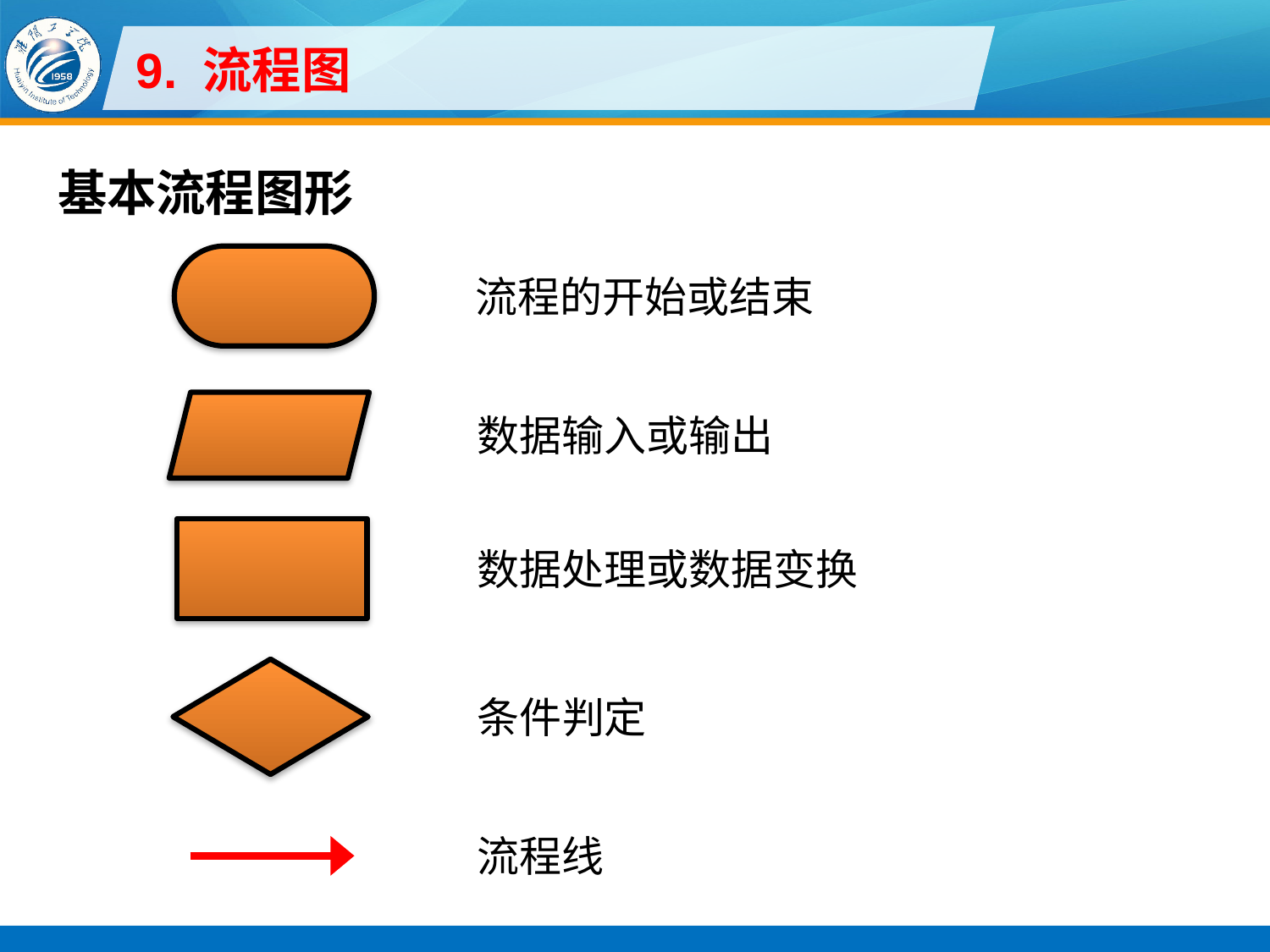

# 9. 流程图
基本流程图形

流程的开始或结束

数据输入或输出

数据处理或数据变换

条件判定
流程线